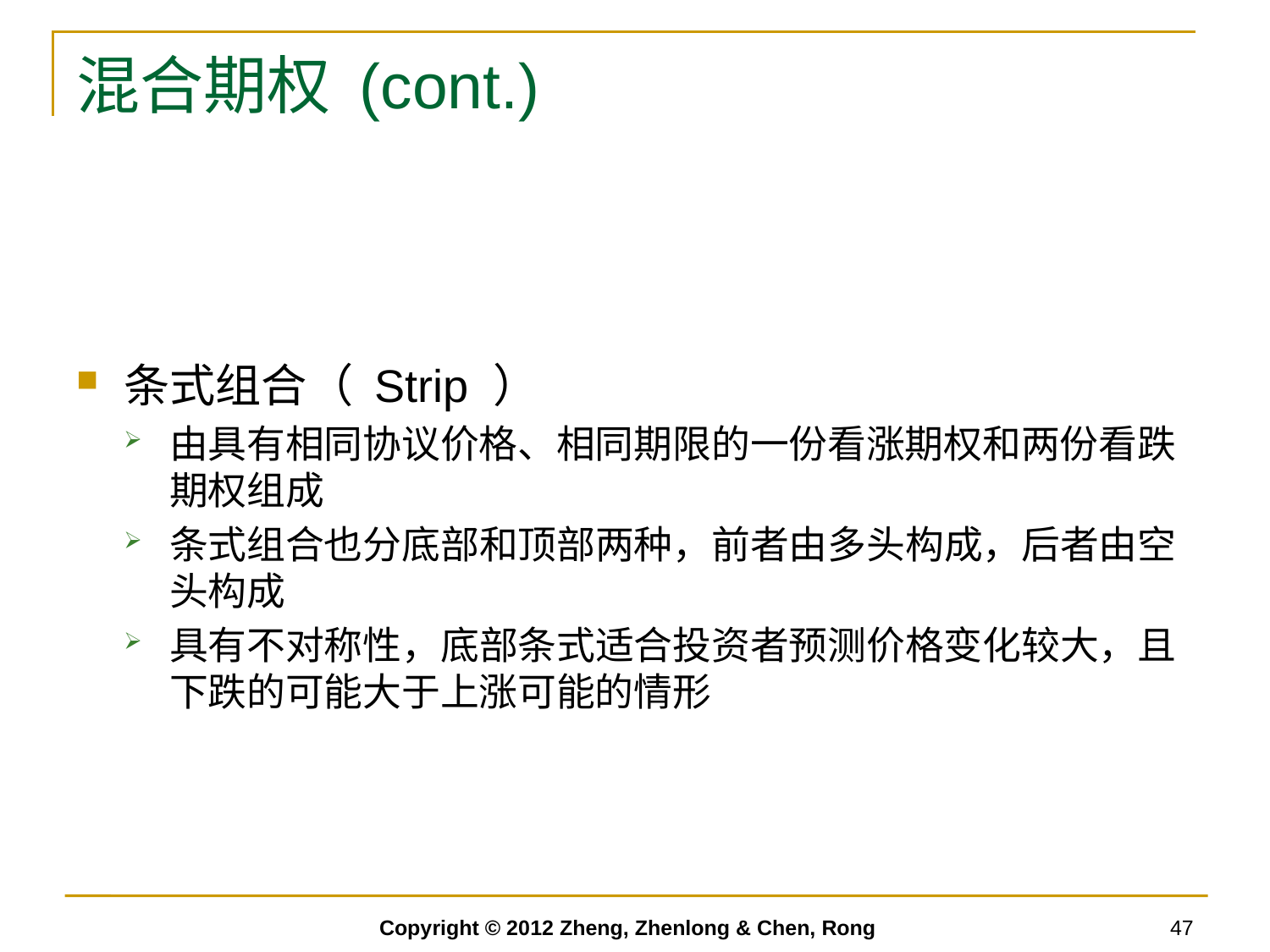

# 混合期权 (cont.)

条式组合（ Strip ）
由具有相同协议价格、相同期限的一份看涨期权和两份看跌期权组成
条式组合也分底部和顶部两种，前者由多头构成，后者由空头构成
具有不对称性，底部条式适合投资者预测价格变化较大，且下跌的可能大于上涨可能的情形
Copyright © 2012 Zheng, Zhenlong & Chen, Rong
47